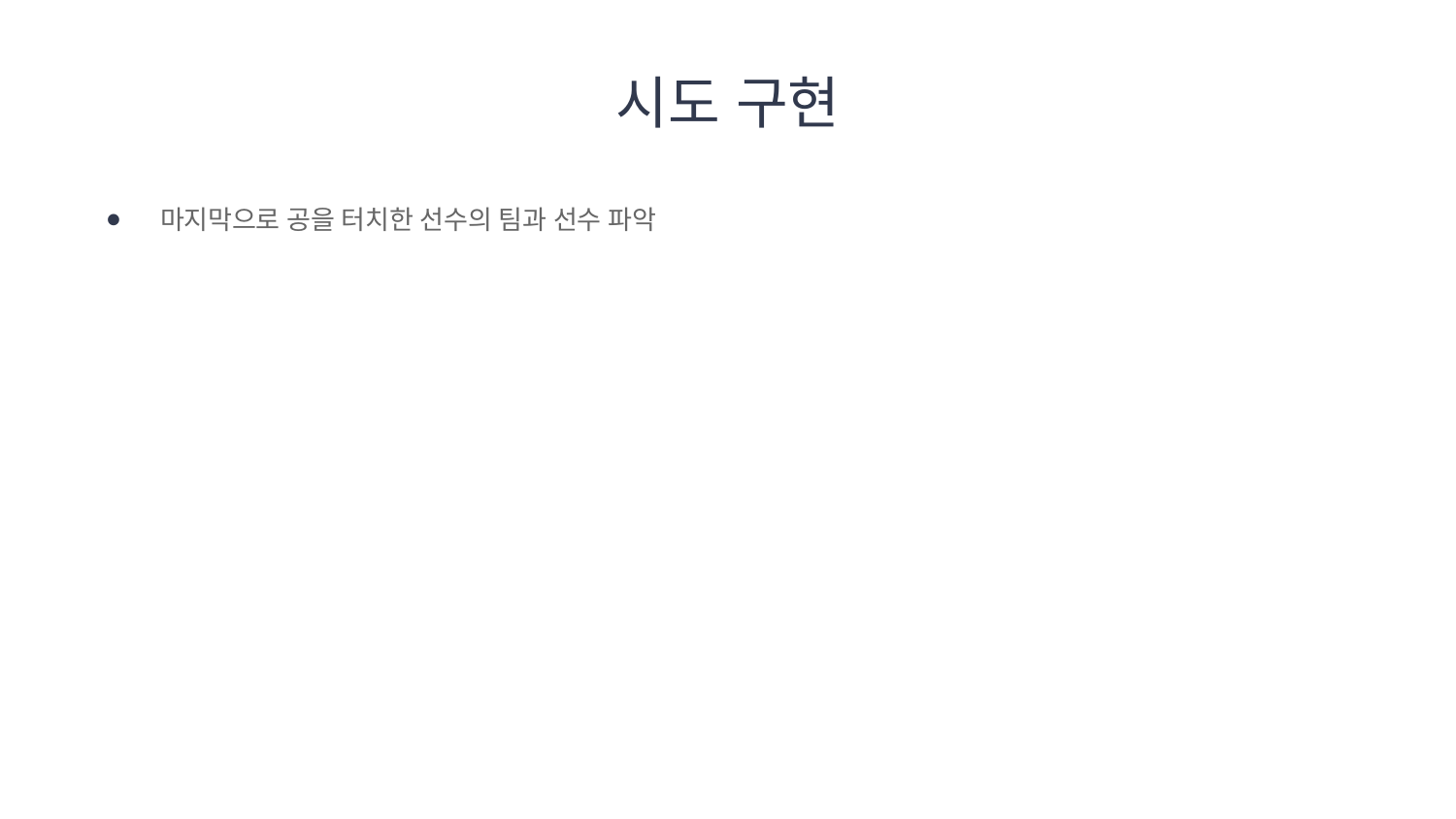

# 시도 구현
마지막으로 공을 터치한 선수의 팀과 선수 파악